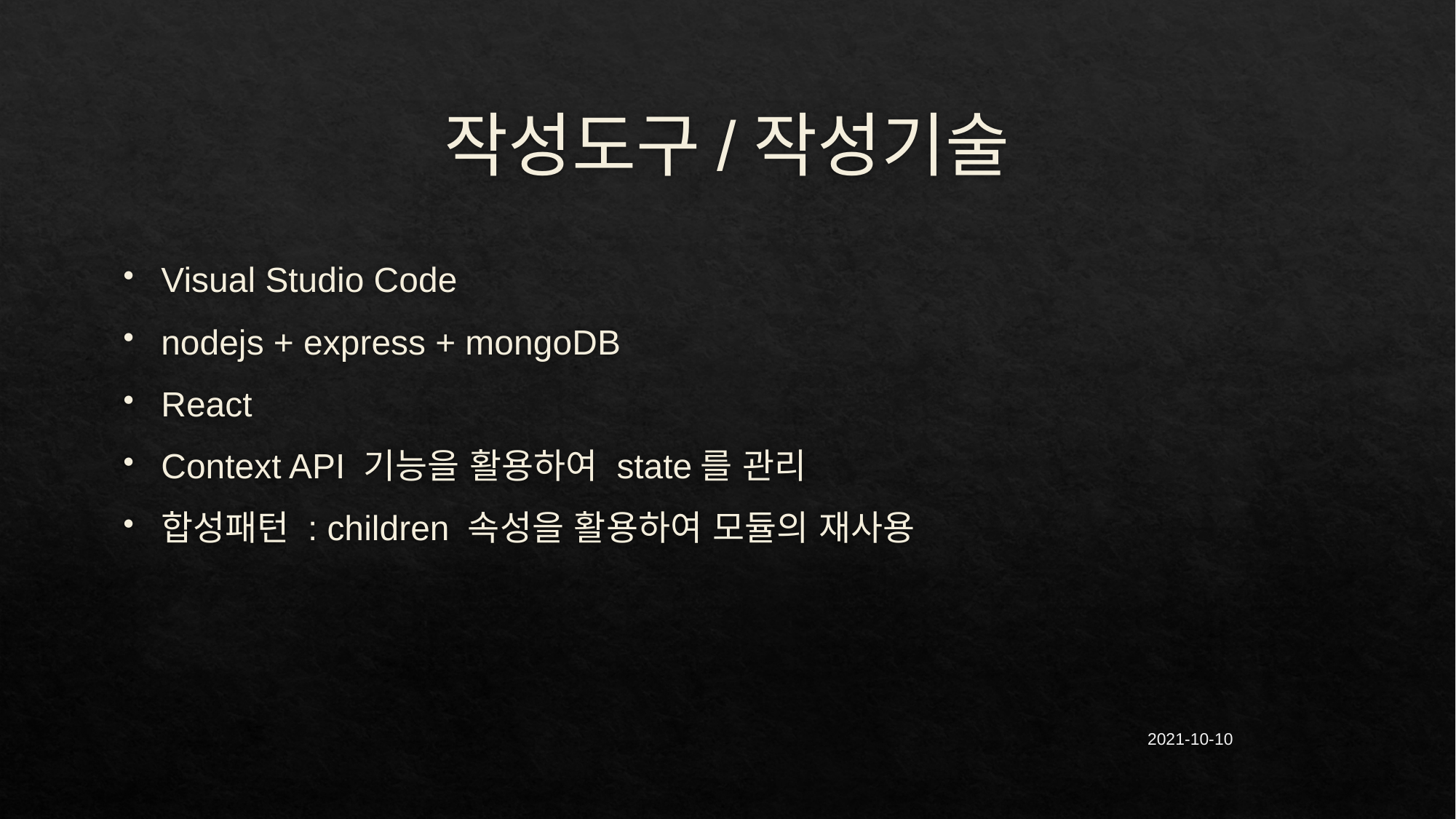

# 작성도구/작성기술
Visual Studio Code
nodejs + express + mongoDB
React
Context API 기능을 활용하여 state를 관리
합성패턴 : children 속성을 활용하여 모듈의 재사용

2021-10-10